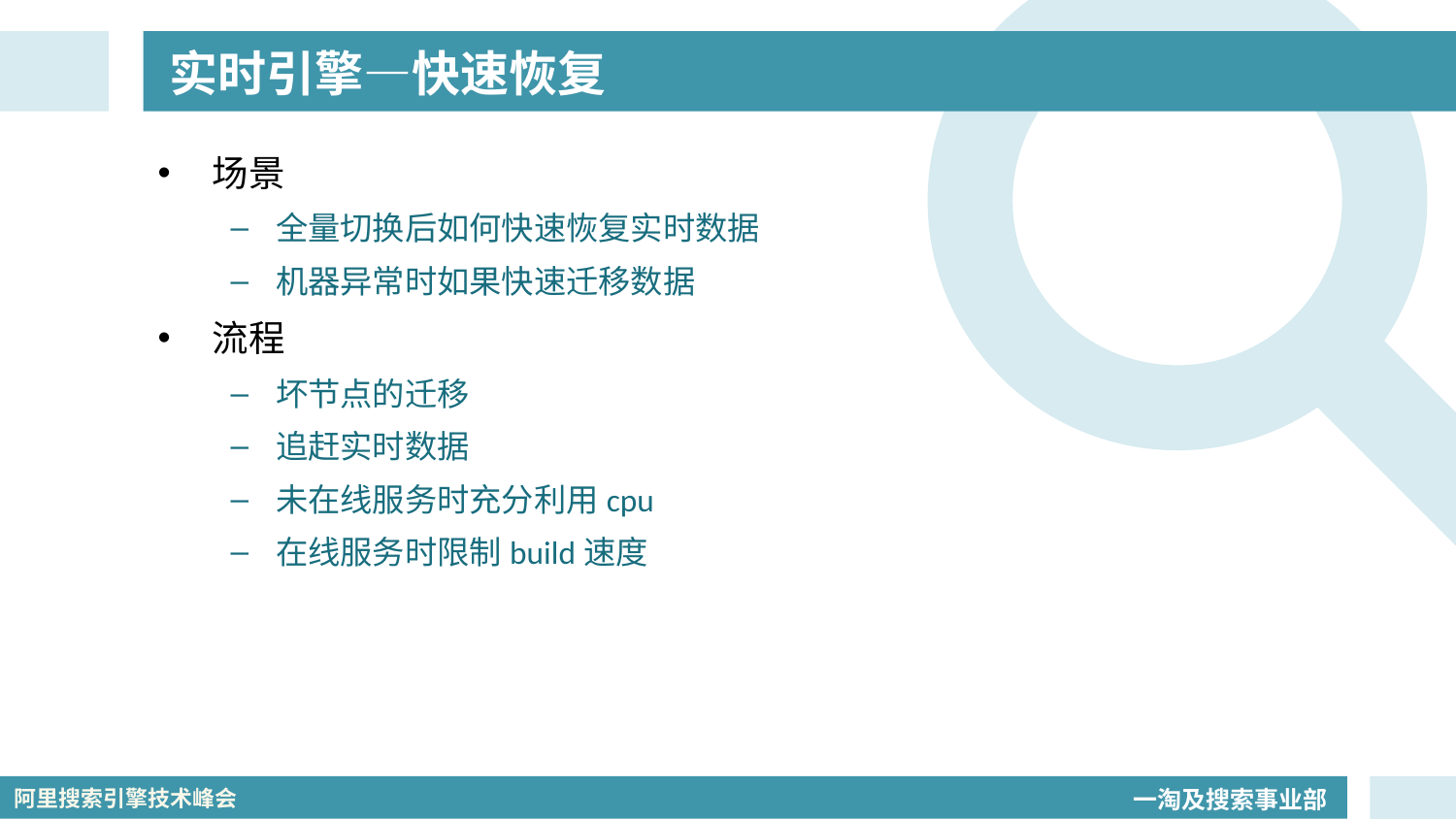

# 实时引擎—快速恢复
场景
全量切换后如何快速恢复实时数据
机器异常时如果快速迁移数据
流程
坏节点的迁移
追赶实时数据
未在线服务时充分利用cpu
在线服务时限制build速度